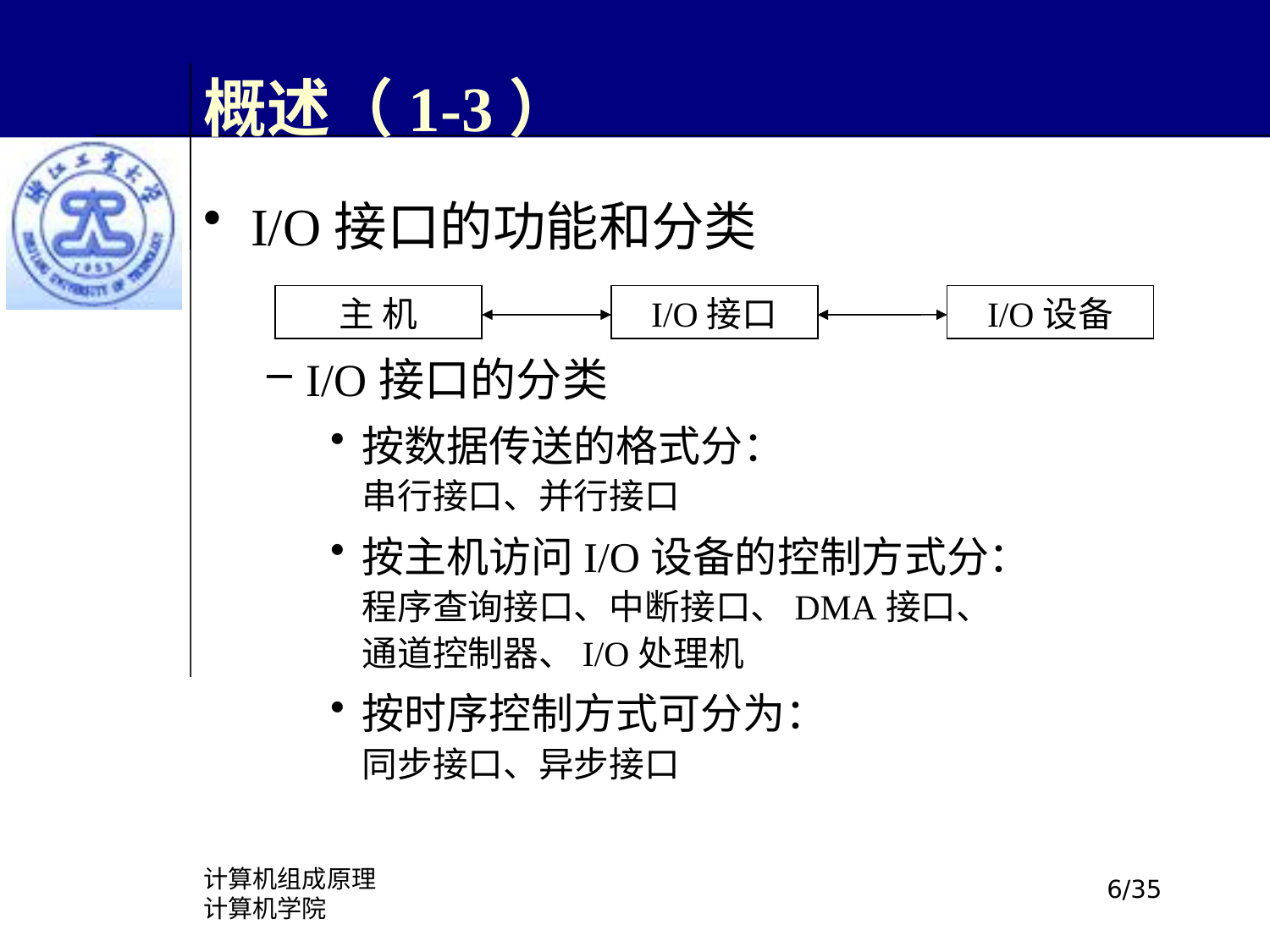

# 概述（1-3）
I/O接口的功能和分类

I/O接口的分类
按数据传送的格式分：
串行接口、并行接口
按主机访问I/O设备的控制方式分：
程序查询接口、中断接口、DMA接口、
通道控制器、I/O处理机
按时序控制方式可分为：
同步接口、异步接口
主 机
I/O接口
I/O设备

计算机组成原理
计算机学院
6/35